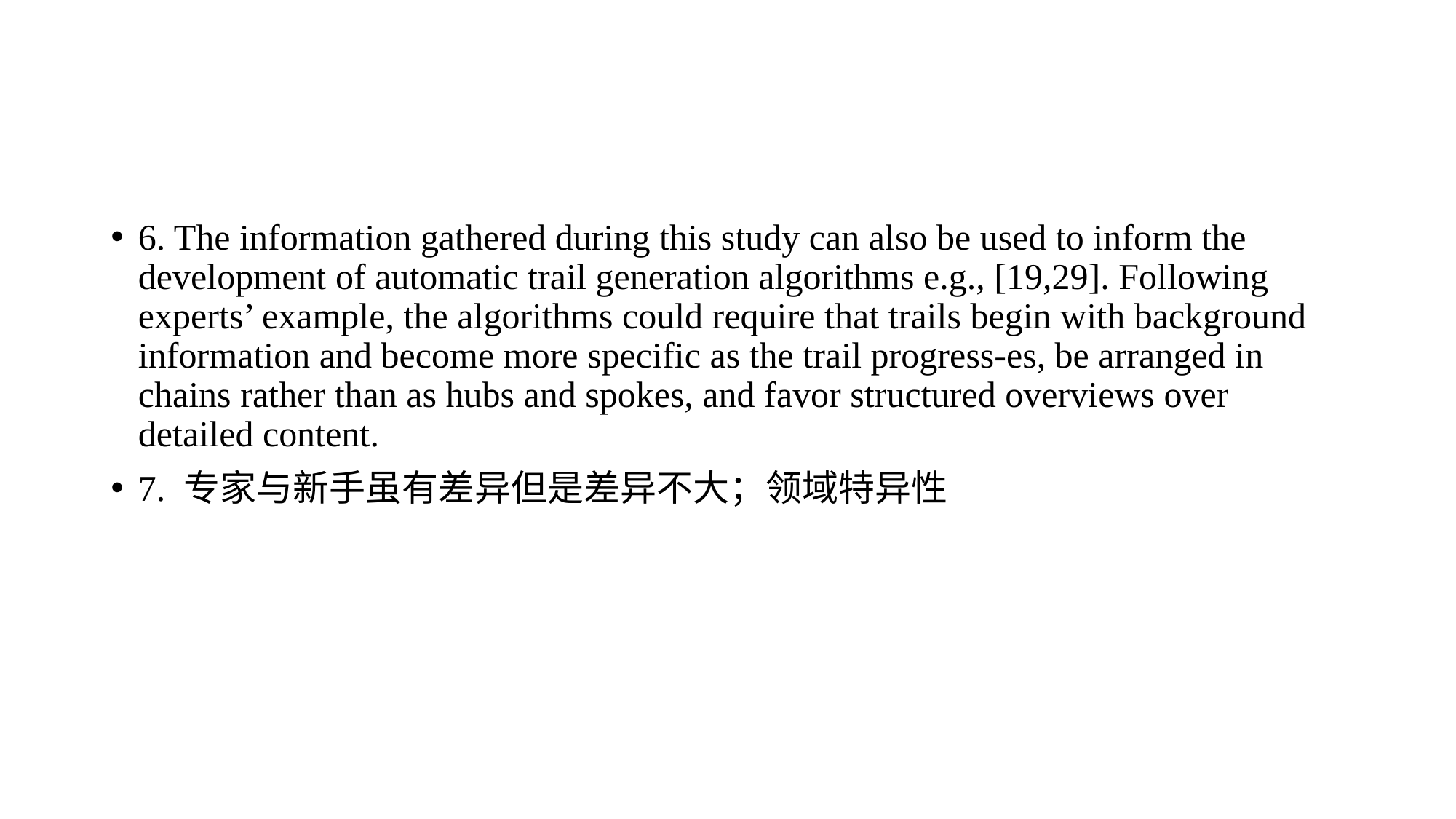

6. The information gathered during this study can also be used to inform the development of automatic trail generation algorithms e.g., [19,29]. Following experts’ example, the algorithms could require that trails begin with background information and become more specific as the trail progress-es, be arranged in chains rather than as hubs and spokes, and favor structured overviews over detailed content.
7. 专家与新手虽有差异但是差异不大；领域特异性